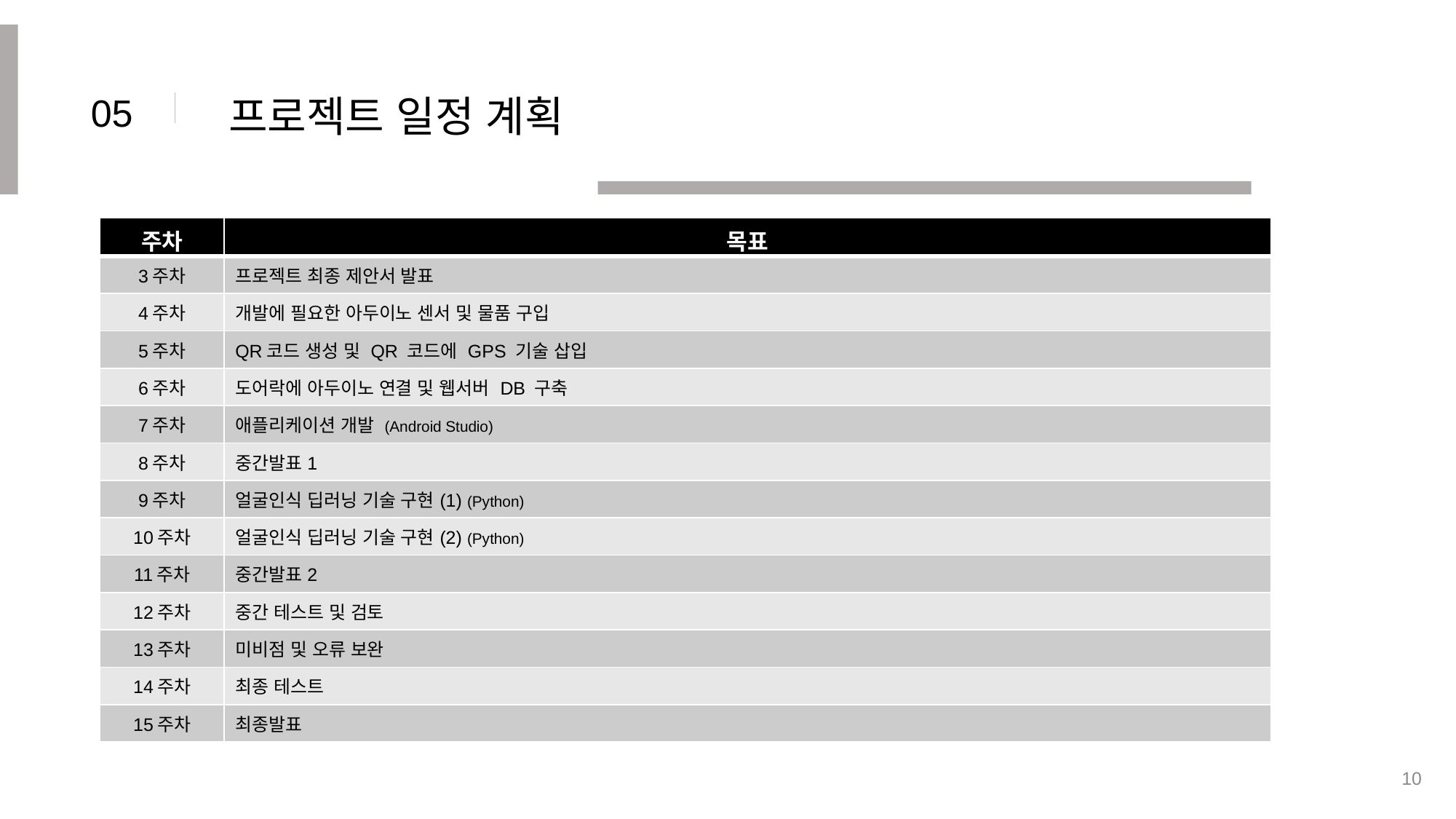

05
프로젝트 일정 계획

| 주차 | 목표 |
| --- | --- |
| 3주차 | 프로젝트 최종 제안서 발표 |
| 4주차 | 개발에 필요한 아두이노 센서 및 물품 구입 |
| 5주차 | QR코드 생성 및 QR 코드에 GPS 기술 삽입 |
| 6주차 | 도어락에 아두이노 연결 및 웹서버 DB 구축 |
| 7주차 | 애플리케이션 개발 (Android Studio) |
| 8주차 | 중간발표1 |
| 9주차 | 얼굴인식 딥러닝 기술 구현(1) (Python) |
| 10주차 | 얼굴인식 딥러닝 기술 구현(2) (Python) |
| 11주차 | 중간발표2 |
| 12주차 | 중간 테스트 및 검토 |
| 13주차 | 미비점 및 오류 보완 |
| 14주차 | 최종 테스트 |
| 15주차 | 최종발표 |
10